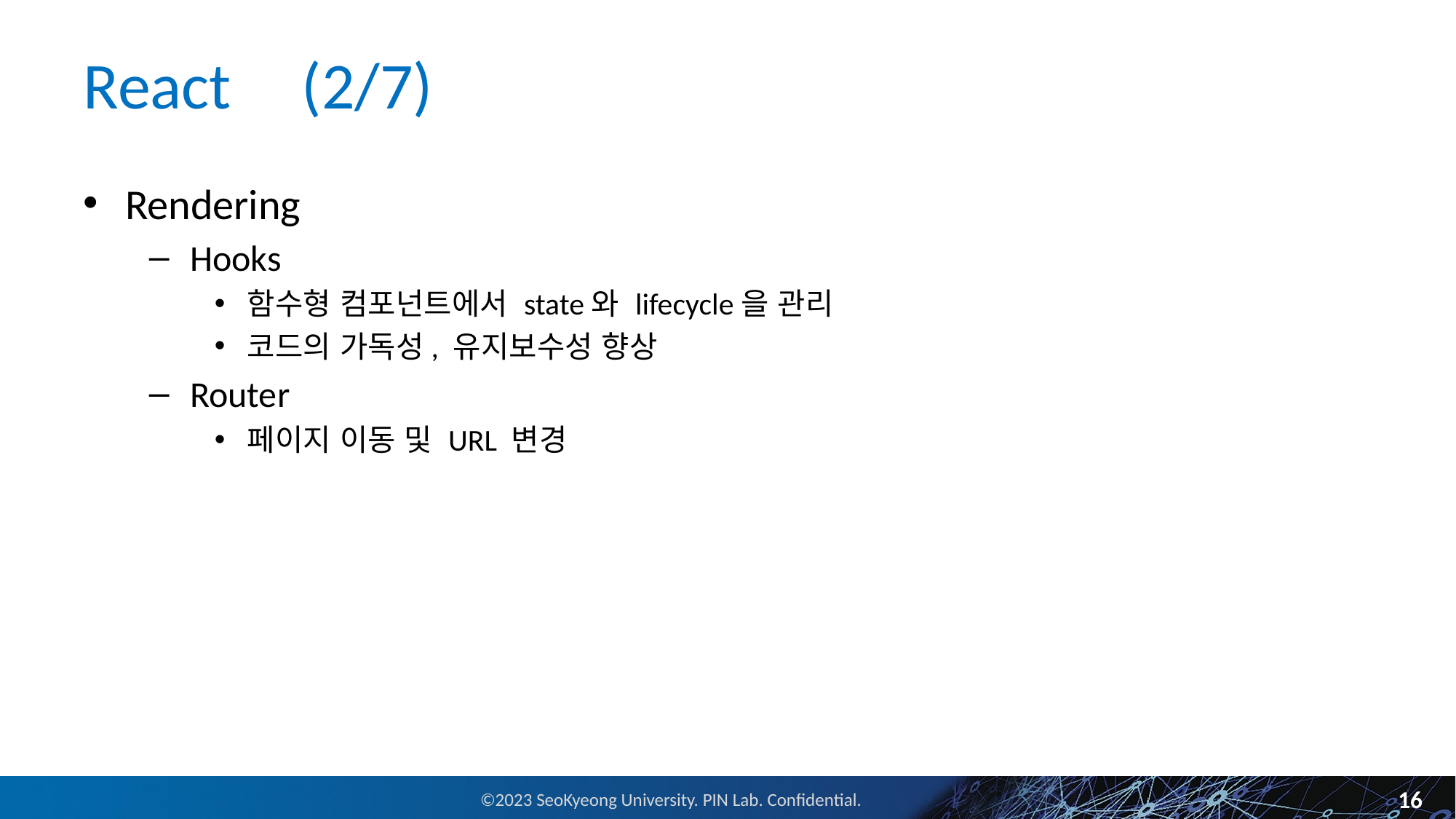

# React	(2/7)
Rendering
Hooks
함수형 컴포넌트에서 state와 lifecycle을 관리
코드의 가독성, 유지보수성 향상
Router
페이지 이동 및 URL 변경

16